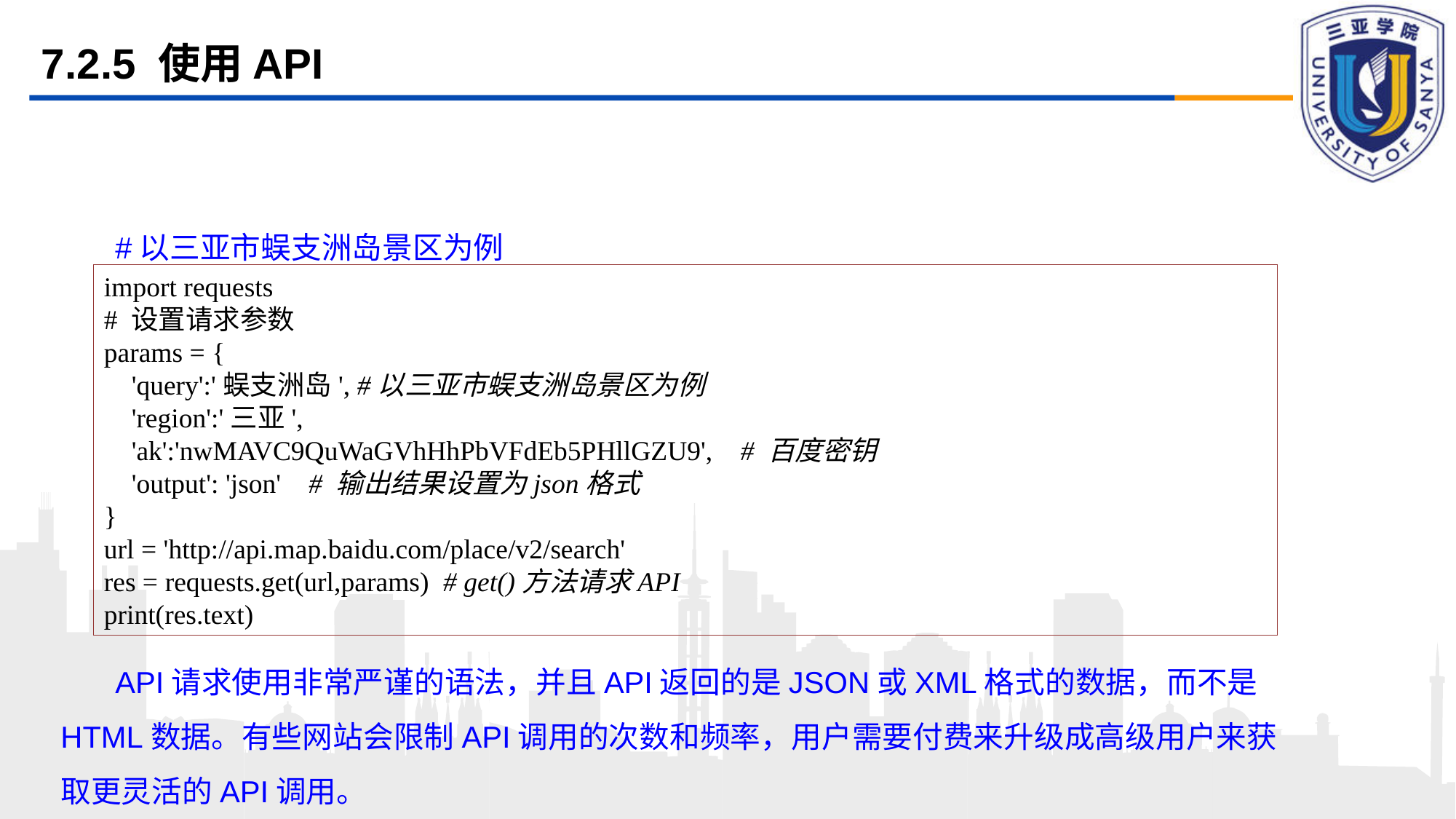

# 7.2.5 使用API
#以三亚市蜈支洲岛景区为例
import requests
# 设置请求参数
params = {
    'query':'蜈支洲岛', #以三亚市蜈支洲岛景区为例
    'region':'三亚',
    'ak':'nwMAVC9QuWaGVhHhPbVFdEb5PHllGZU9',    # 百度密钥
    'output': 'json'    # 输出结果设置为json格式
}
url = 'http://api.map.baidu.com/place/v2/search'
res = requests.get(url,params)  # get()方法请求API
print(res.text)
API请求使用非常严谨的语法，并且API返回的是JSON或XML格式的数据，而不是HTML数据。有些网站会限制API调用的次数和频率，用户需要付费来升级成高级用户来获取更灵活的API调用。